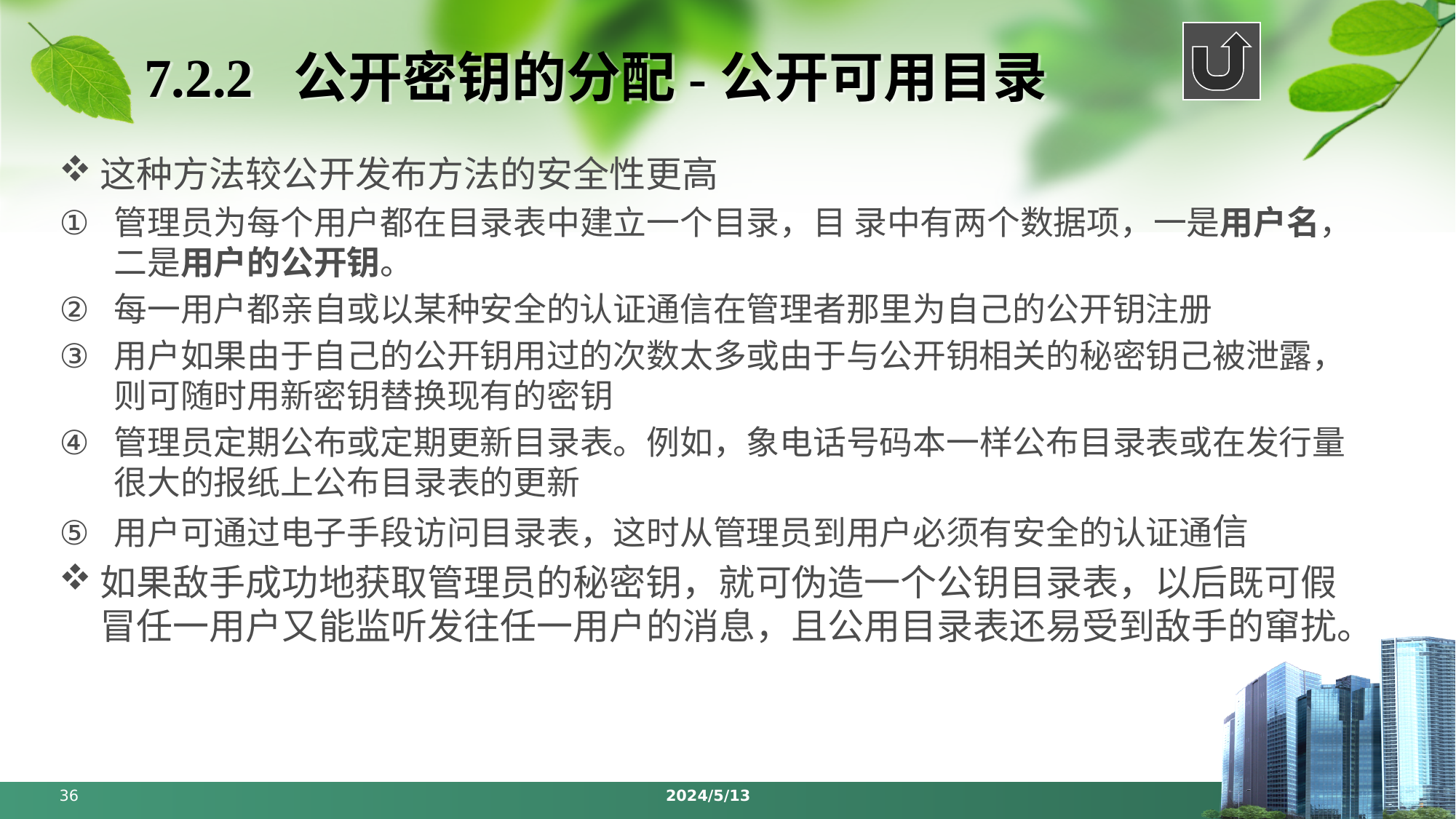

# 7.2.2  公开密钥的分配-公开可用目录
这种方法较公开发布方法的安全性更高
管理员为每个用户都在目录表中建立一个目录，目 录中有两个数据项，一是用户名，二是用户的公开钥。
每一用户都亲自或以某种安全的认证通信在管理者那里为自己的公开钥注册
用户如果由于自己的公开钥用过的次数太多或由于与公开钥相关的秘密钥己被泄露，则可随时用新密钥替换现有的密钥
管理员定期公布或定期更新目录表。例如，象电话号码本一样公布目录表或在发行量很大的报纸上公布目录表的更新
用户可通过电子手段访问目录表，这时从管理员到用户必须有安全的认证通信
如果敌手成功地获取管理员的秘密钥，就可伪造一个公钥目录表，以后既可假冒任一用户又能监听发往任一用户的消息，且公用目录表还易受到敌手的窜扰。
36
2024/5/13